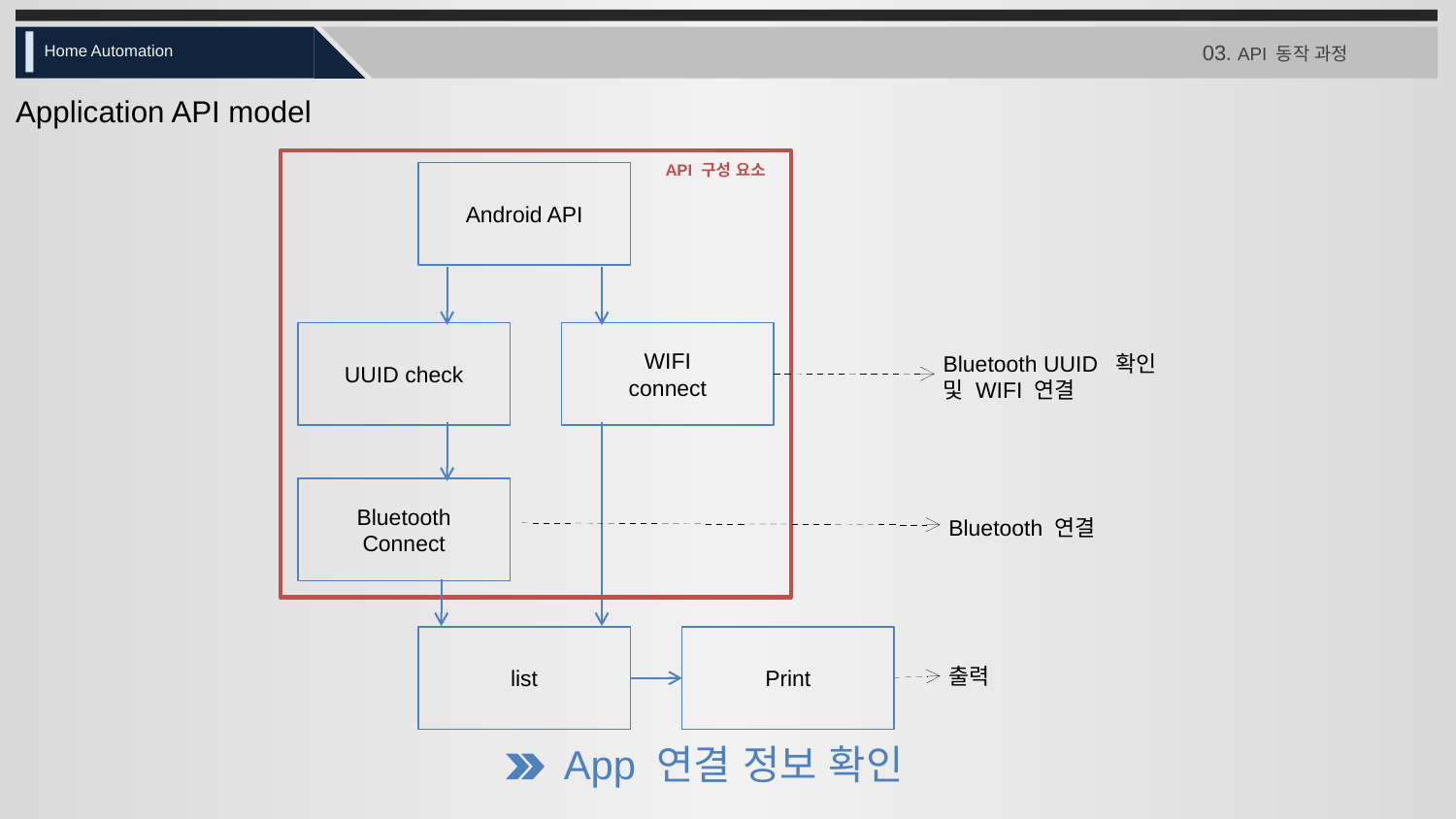

03. API 동작 과정
Home Automation
Application API model
API 구성 요소

Android API
UUID check
WIFI
connect
Bluetooth UUID  확인
및 WIFI 연결
Bluetooth Connect
Bluetooth 연결
list
Print
출력
App 연결 정보 확인